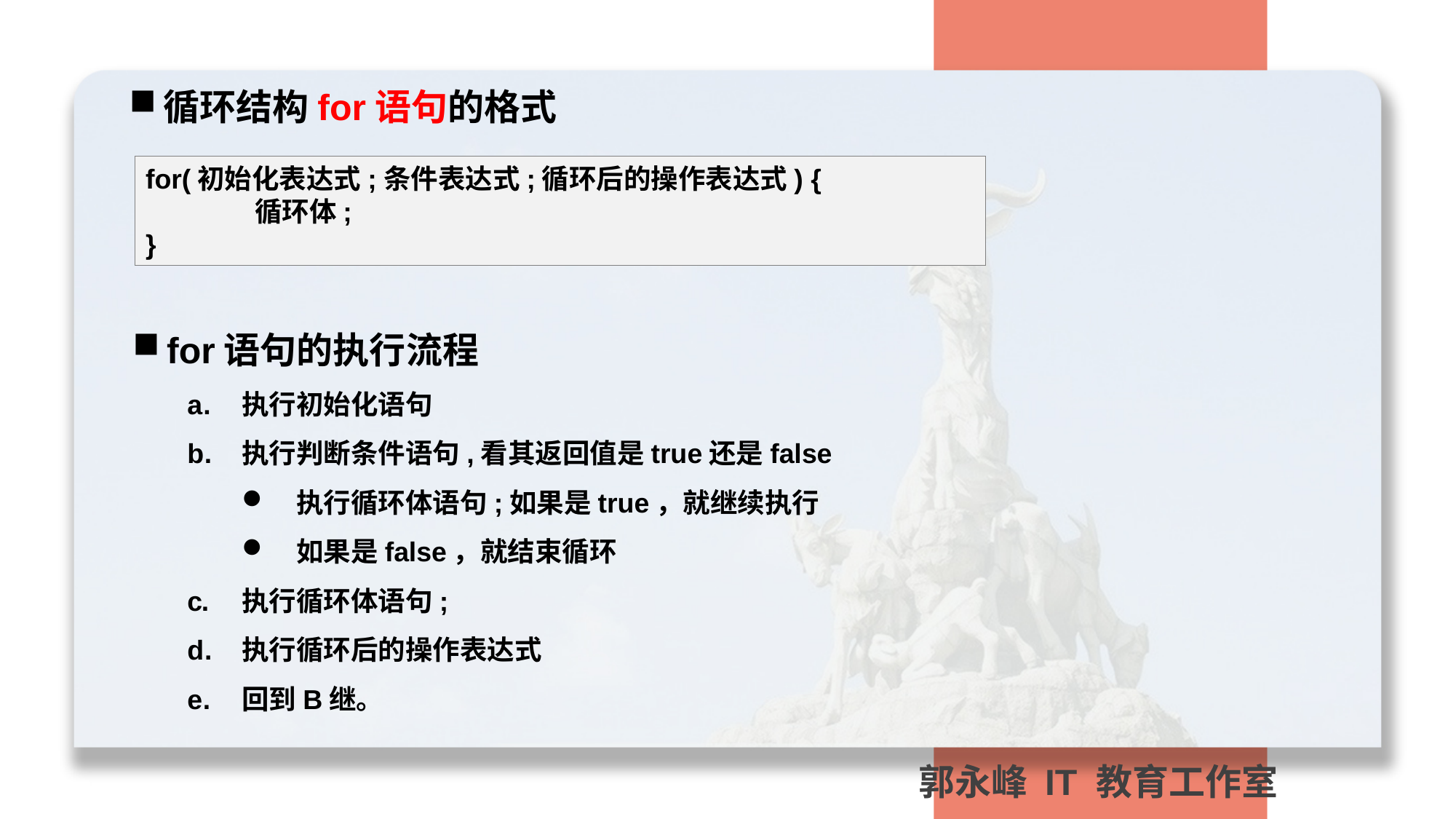

循环结构for语句的格式
for(初始化表达式;条件表达式;循环后的操作表达式) {
	循环体;
}
for语句的执行流程
执行初始化语句
执行判断条件语句,看其返回值是true还是false
执行循环体语句;如果是true，就继续执行
如果是false，就结束循环
执行循环体语句;
执行循环后的操作表达式
回到B继。